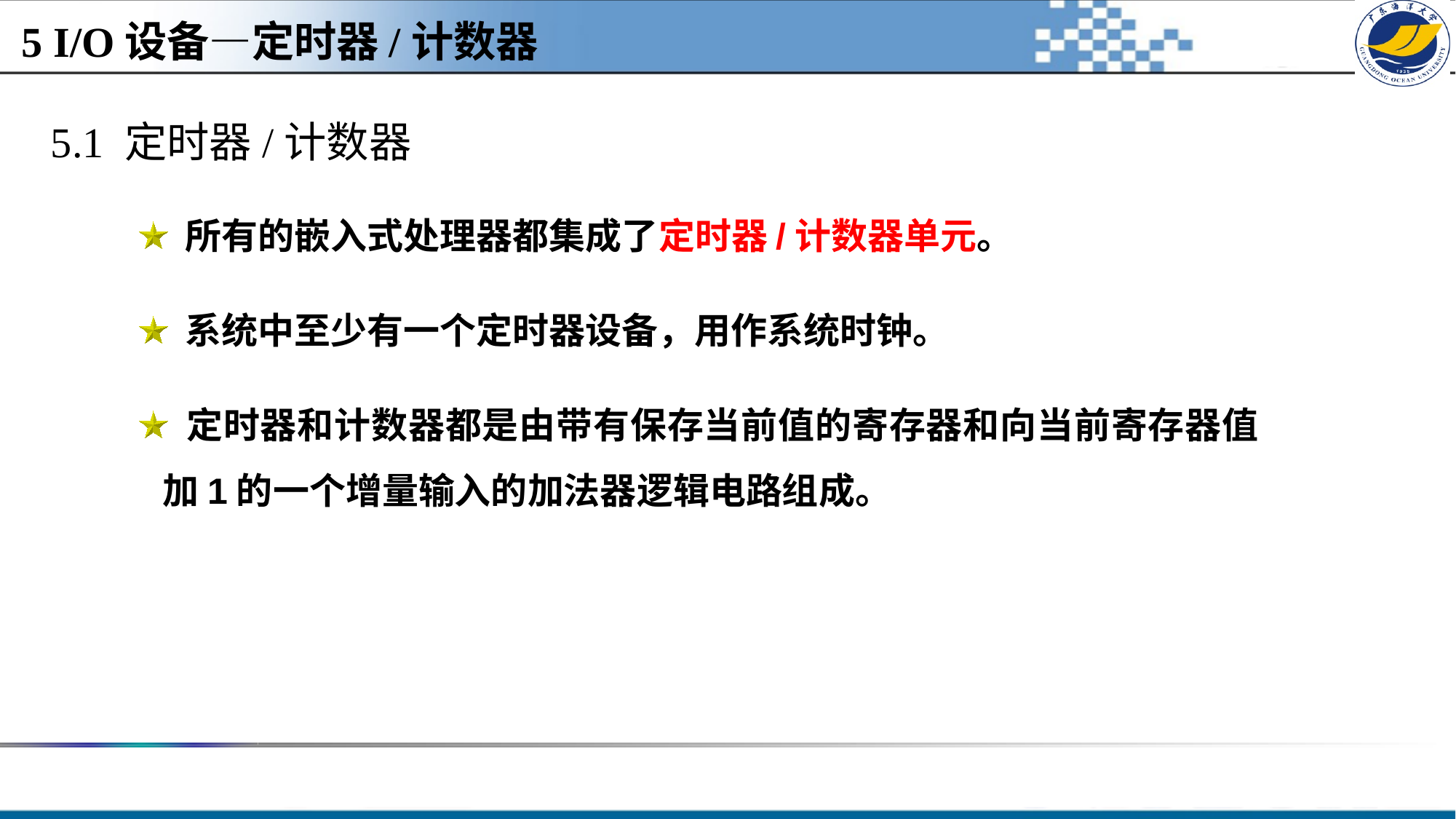

5 I/O设备—定时器/计数器
# 5.1 定时器/计数器
 所有的嵌入式处理器都集成了定时器/计数器单元。
 系统中至少有一个定时器设备，用作系统时钟。
 定时器和计数器都是由带有保存当前值的寄存器和向当前寄存器值加1的一个增量输入的加法器逻辑电路组成。
69